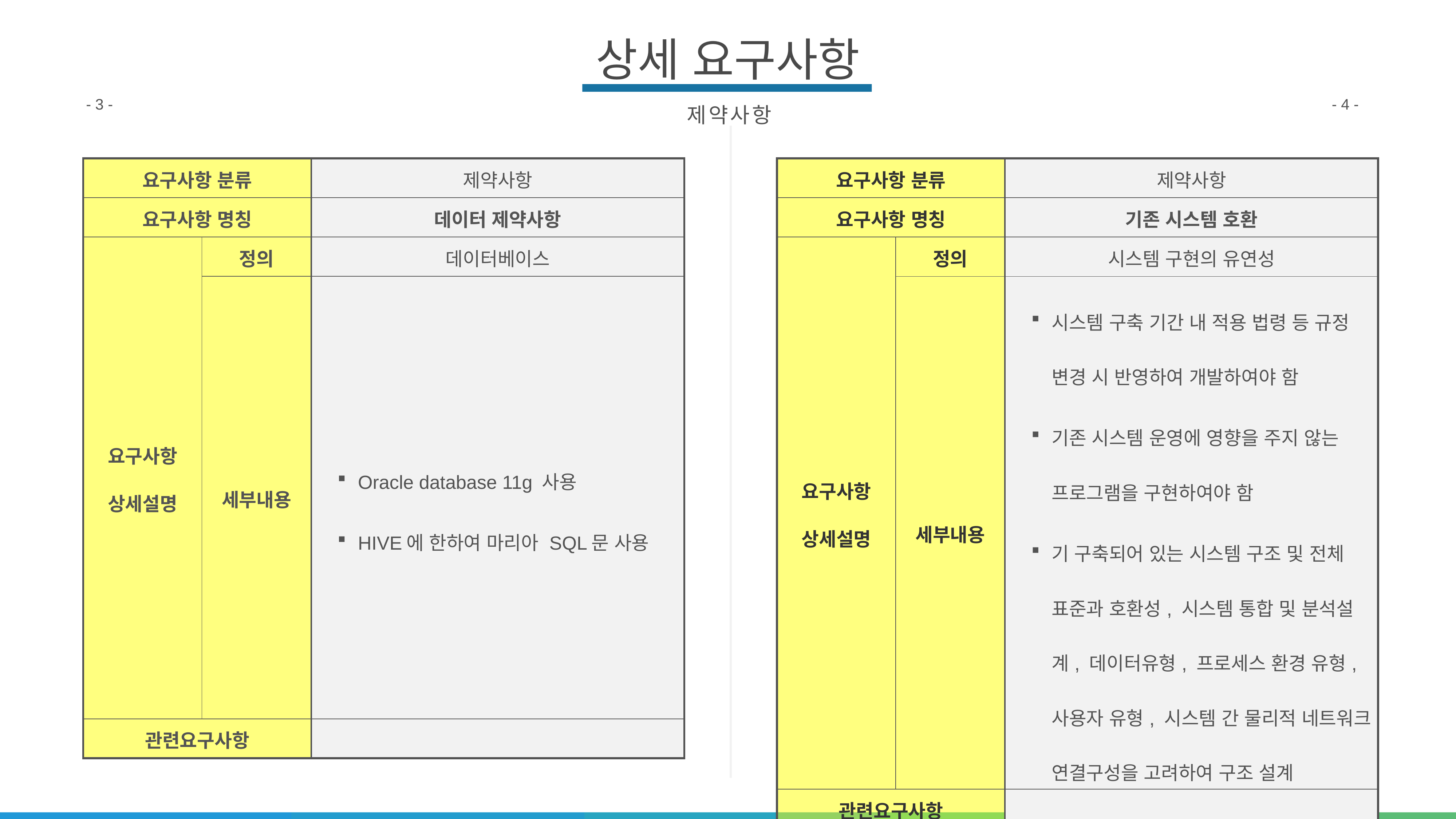

상세 요구사항

제약사항
- 3 -
- 4 -
| 요구사항 분류 |  | 제약사항 |
| --- | --- | --- |
| 요구사항 명칭 |  | 기존 시스템 호환 |
| 요구사항 상세설명 | 정의 | 시스템 구현의 유연성 |
|  | 세부내용 | 시스템 구축 기간 내 적용 법령 등 규정 변경 시 반영하여 개발하여야 함 기존 시스템 운영에 영향을 주지 않는 프로그램을 구현하여야 함 기 구축되어 있는 시스템 구조 및 전체 표준과 호환성, 시스템 통합 및 분석설계, 데이터유형, 프로세스 환경 유형, 사용자 유형, 시스템 간 물리적 네트워크 연결구성을 고려하여 구조 설계 |
| 관련요구사항 |  |  |
| 요구사항 분류 |  | 제약사항 |
| --- | --- | --- |
| 요구사항 명칭 |  | 데이터 제약사항 |
| 요구사항 상세설명 | 정의 | 데이터베이스 |
|  | 세부내용 | Oracle database 11g 사용 HIVE에 한하여 마리아 SQL문 사용 |
| 관련요구사항 |  |  |